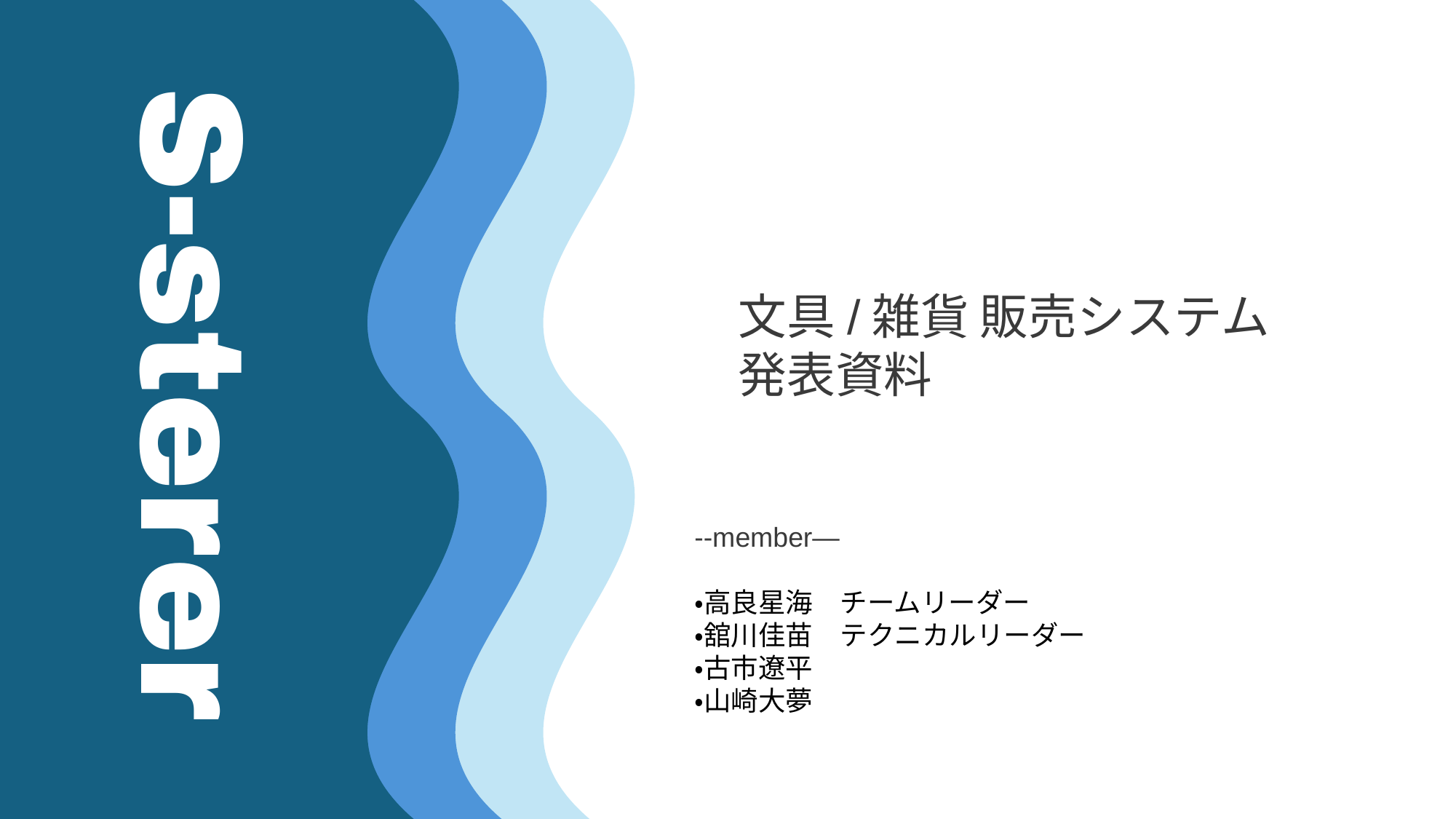

S-sterer

文具/雑貨 販売システム
発表資料
--member—

・高良星海　チームリーダー
・舘川佳苗　テクニカルリーダー
・古市遼平
・山崎大夢